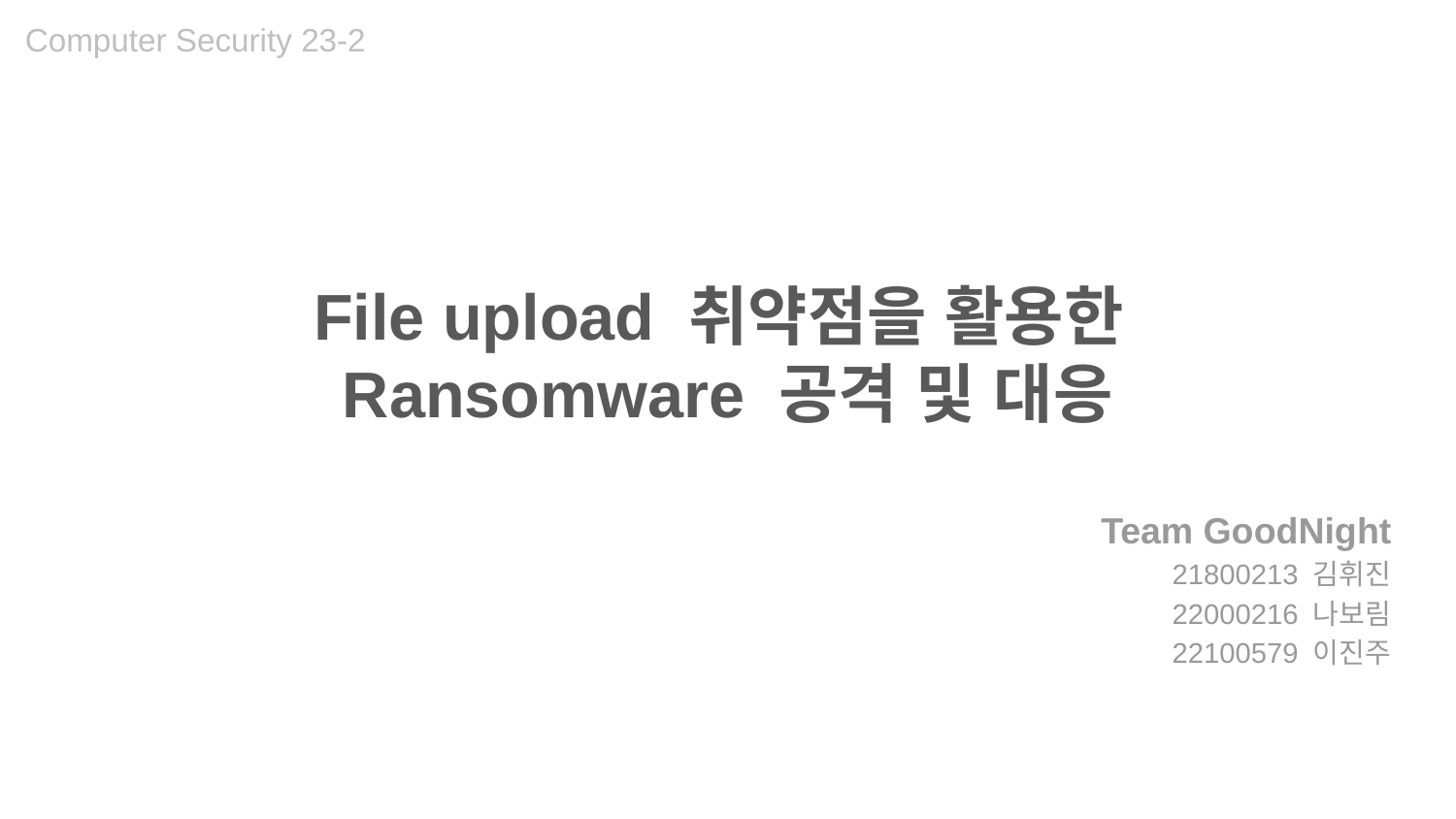

Computer Security 23-2
# File upload 취약점을 활용한
Ransomware 공격 및 대응
Team GoodNight
21800213 김휘진
22000216 나보림
22100579 이진주